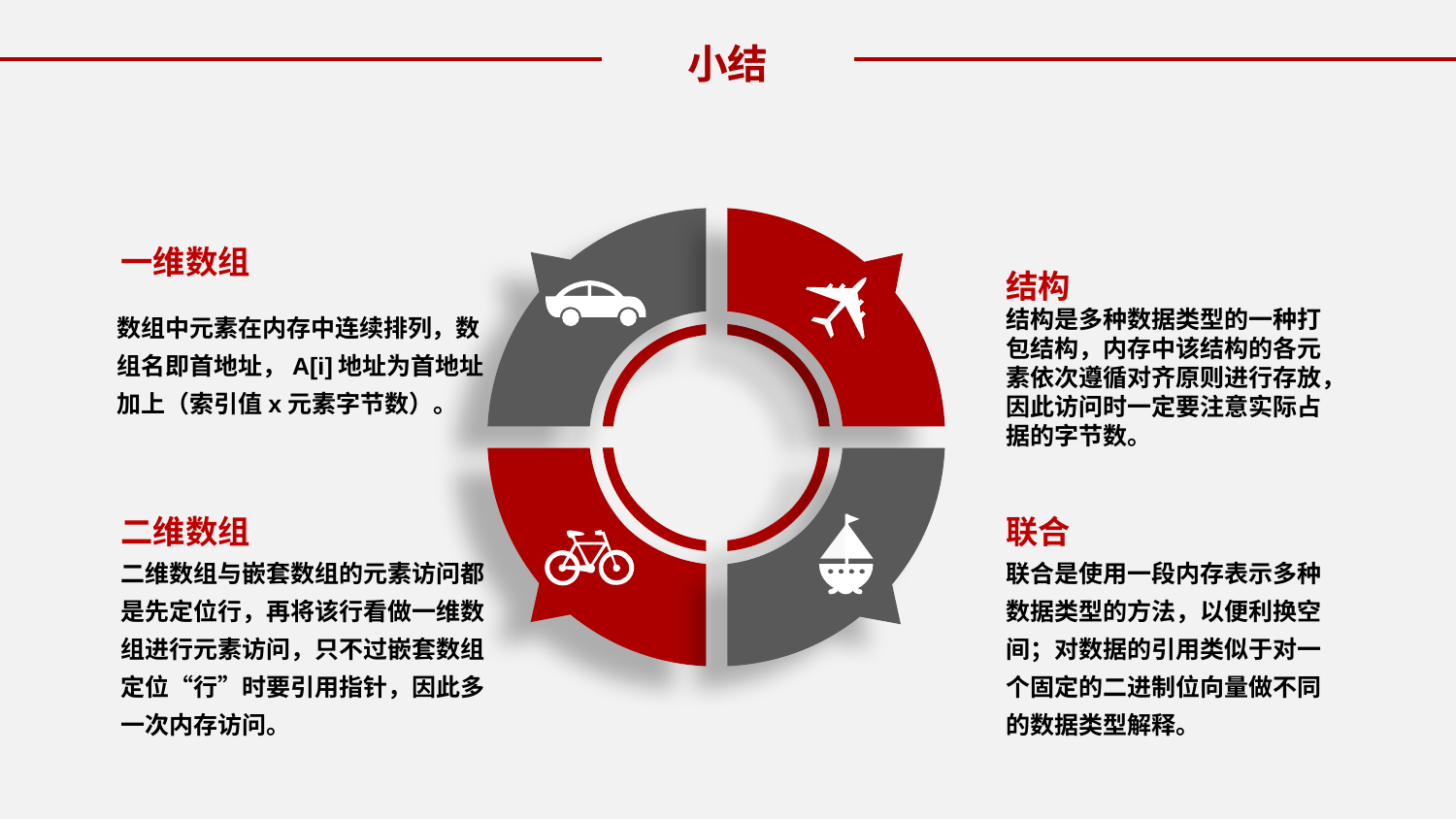

小结

一维数组
结构

数组中元素在内存中连续排列，数组名即首地址，A[i]地址为首地址加上（索引值x元素字节数）。
结构是多种数据类型的一种打包结构，内存中该结构的各元素依次遵循对齐原则进行存放，因此访问时一定要注意实际占据的字节数。

二维数组
联合

联合是使用一段内存表示多种数据类型的方法，以便利换空间；对数据的引用类似于对一个固定的二进制位向量做不同的数据类型解释。
二维数组与嵌套数组的元素访问都是先定位行，再将该行看做一维数组进行元素访问，只不过嵌套数组定位“行”时要引用指针，因此多一次内存访问。